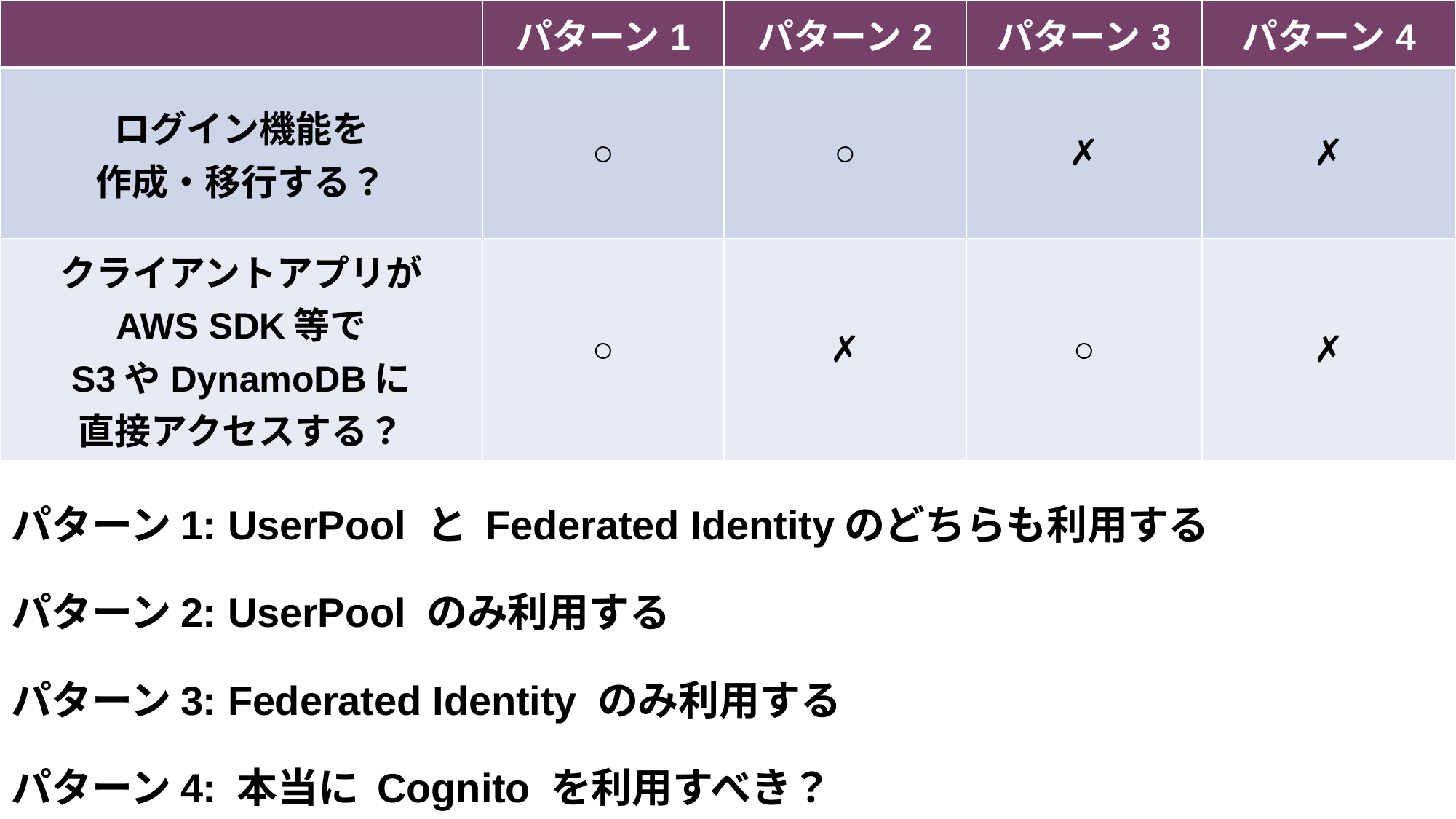

|  | パターン1 | パターン2 | パターン3 | パターン4 |
| --- | --- | --- | --- | --- |
| ログイン機能を 作成・移行する？ | ○ | ○ | ✗ | ✗ |
| クライアントアプリが AWS SDK等で S3やDynamoDBに 直接アクセスする？ | ○ | ✗ | ○ | ✗ |
パターン1: UserPool と Federated Identityのどちらも利用する
パターン2: UserPool のみ利用する
パターン3: Federated Identity のみ利用する
パターン4: 本当に Cognito を利用すべき？